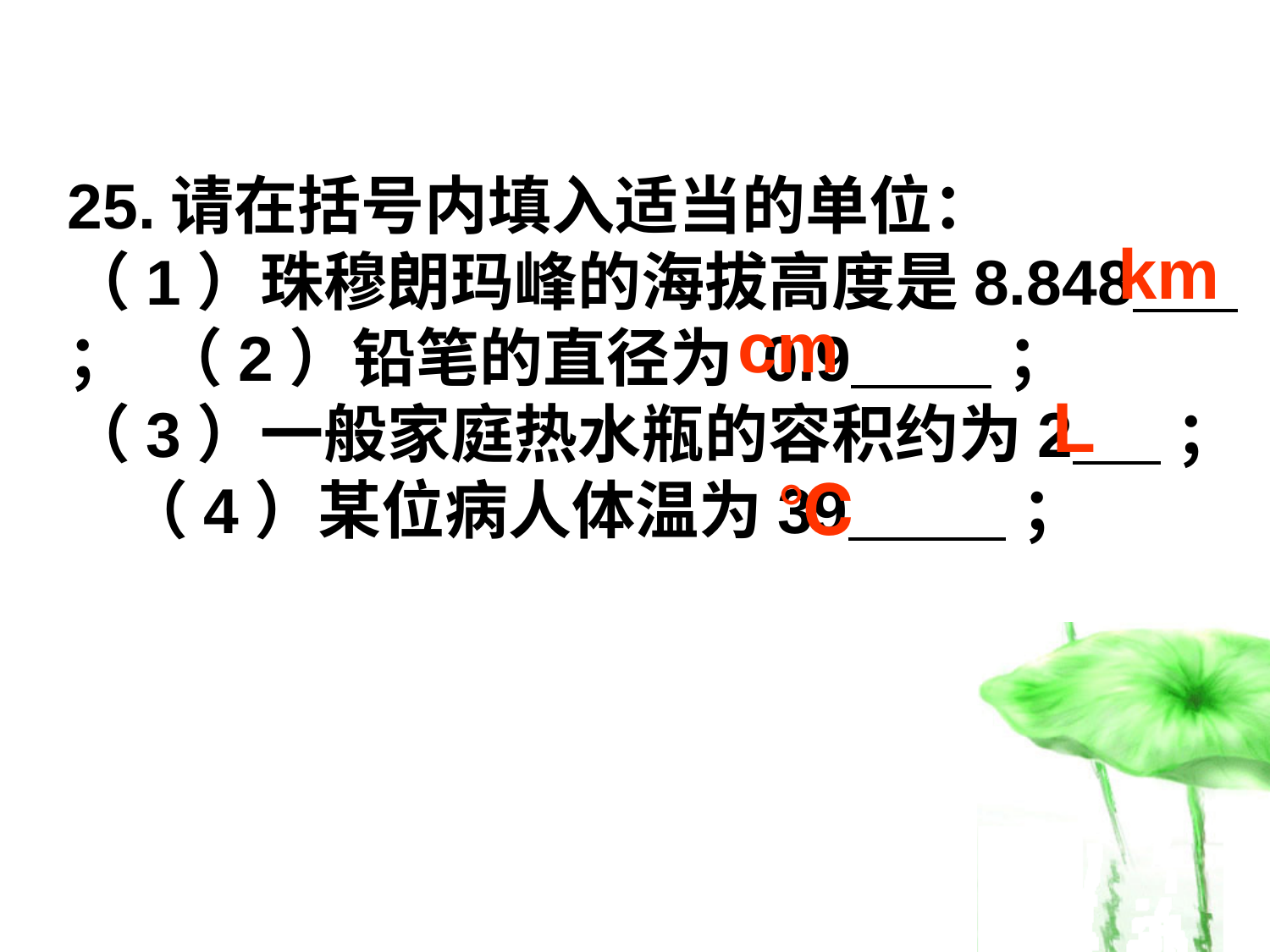

25.请在括号内填入适当的单位：
（1）珠穆朗玛峰的海拔高度是8.848       ；  （2）铅笔的直径为 0.9        ；
（3）一般家庭热水瓶的容积约为2     ；     （4）某位病人体温为39         ；
km
cm
L
℃